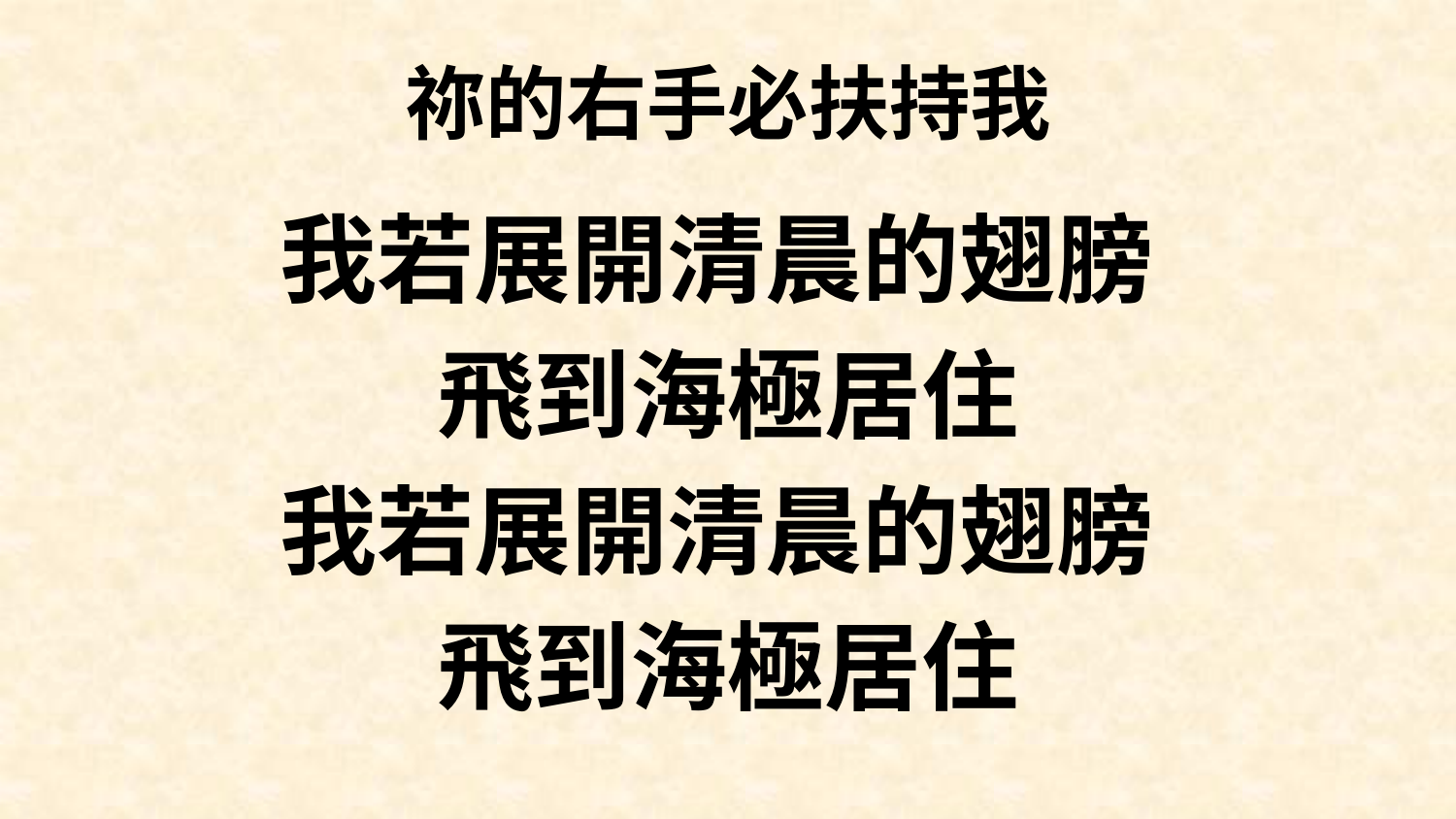

# 祢的右手必扶持我
我若展開清晨的翅膀
飛到海極居住
我若展開清晨的翅膀
飛到海極居住